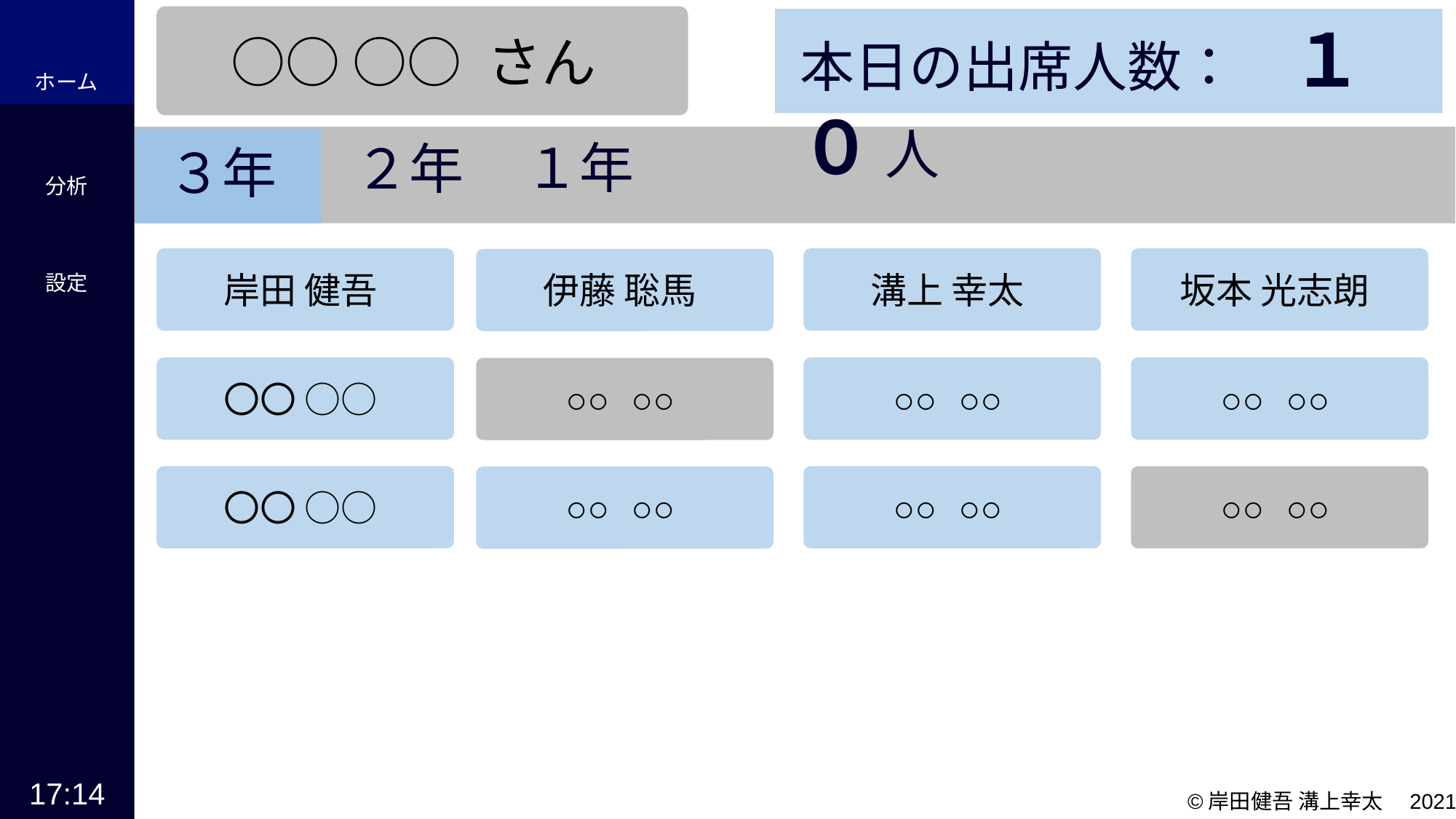

本日の出席人数：　１０ 人
○○ ○○ さん
ホーム

１年

２年
３年
分析

坂本 光志朗

岸田 健吾

溝上 幸太

伊藤 聡馬
設定

○○ ○○

〇〇 ○○

○○ ○○

○○ ○○

〇〇 ○○

○○ ○○

○○ ○○

○○ ○○
17:14
©岸田健吾 溝上幸太　2021